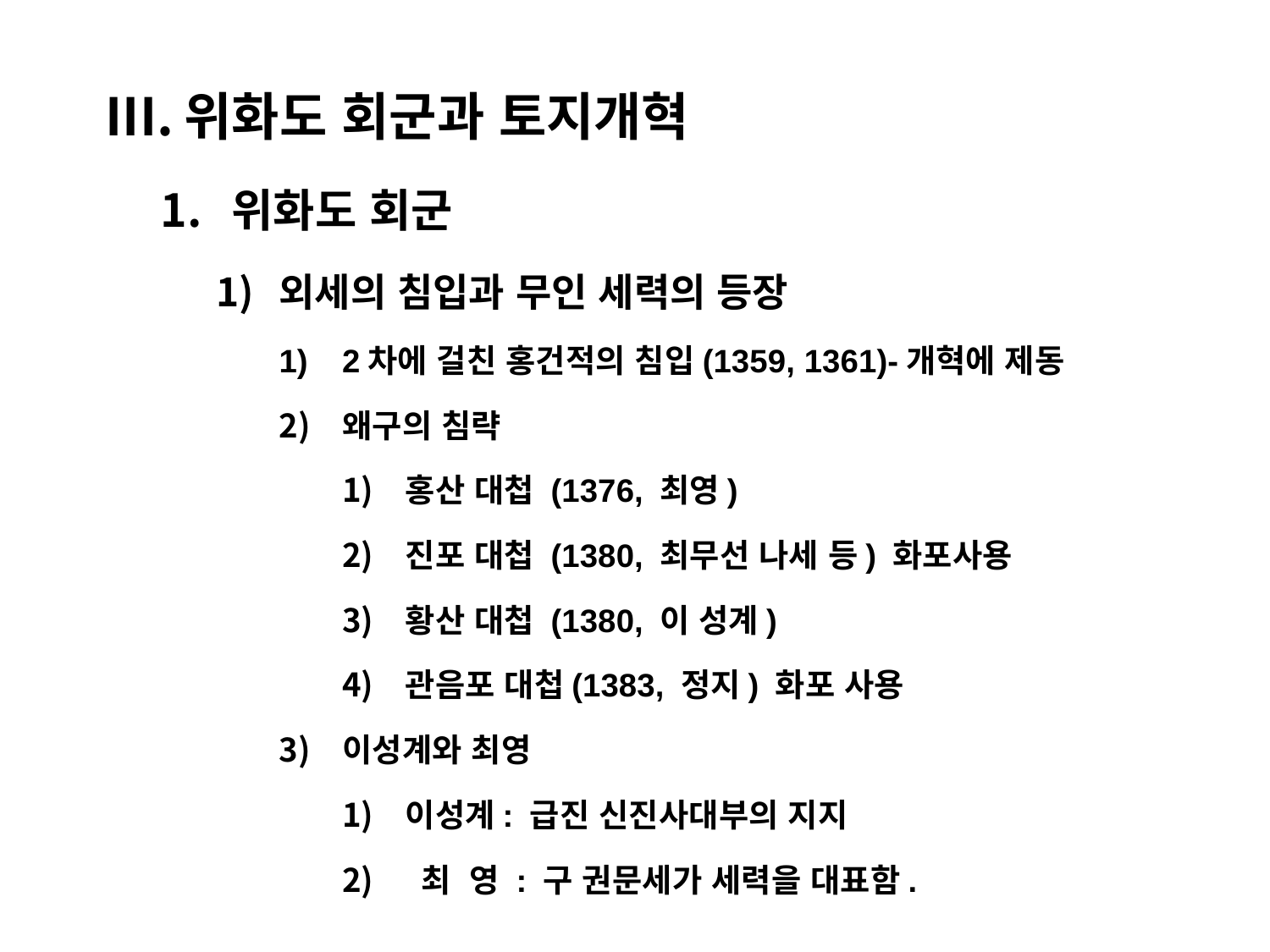

위화도 회군과 토지개혁
위화도 회군
외세의 침입과 무인 세력의 등장
2차에 걸친 홍건적의 침입(1359, 1361)-개혁에 제동
왜구의 침략
홍산 대첩 (1376, 최영)
진포 대첩 (1380, 최무선 나세 등) 화포사용
황산 대첩 (1380, 이 성계)
관음포 대첩(1383, 정지) 화포 사용
이성계와 최영
이성계: 급진 신진사대부의 지지
 최  영 : 구 권문세가 세력을 대표함.